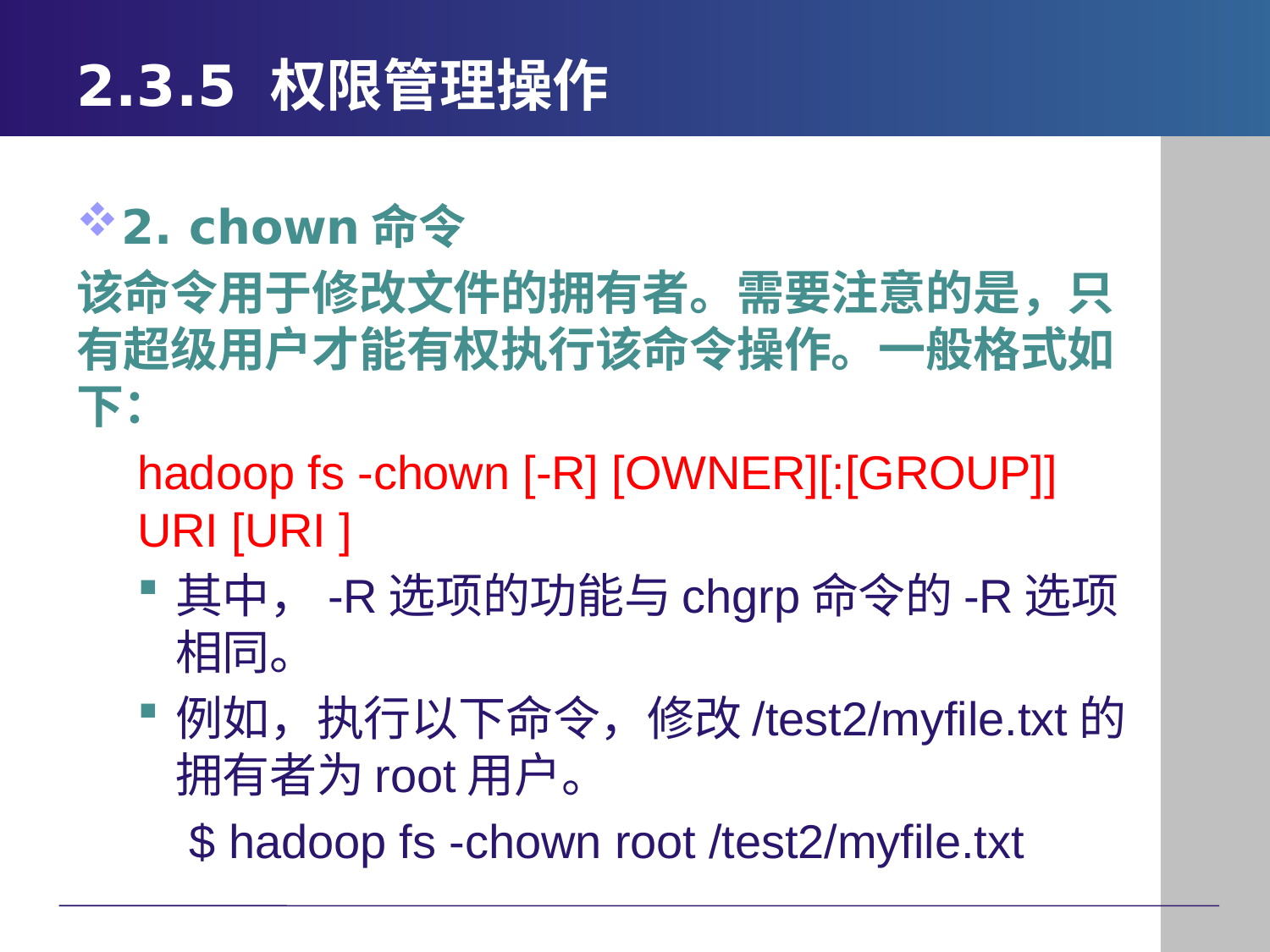

# 2.3.5 权限管理操作
2. chown命令
该命令用于修改文件的拥有者。需要注意的是，只有超级用户才能有权执行该命令操作。一般格式如下：
hadoop fs -chown [-R] [OWNER][:[GROUP]] URI [URI ]
其中，-R选项的功能与chgrp命令的-R选项相同。
例如，执行以下命令，修改/test2/myfile.txt的拥有者为root用户。
    $ hadoop fs -chown root /test2/myfile.txt